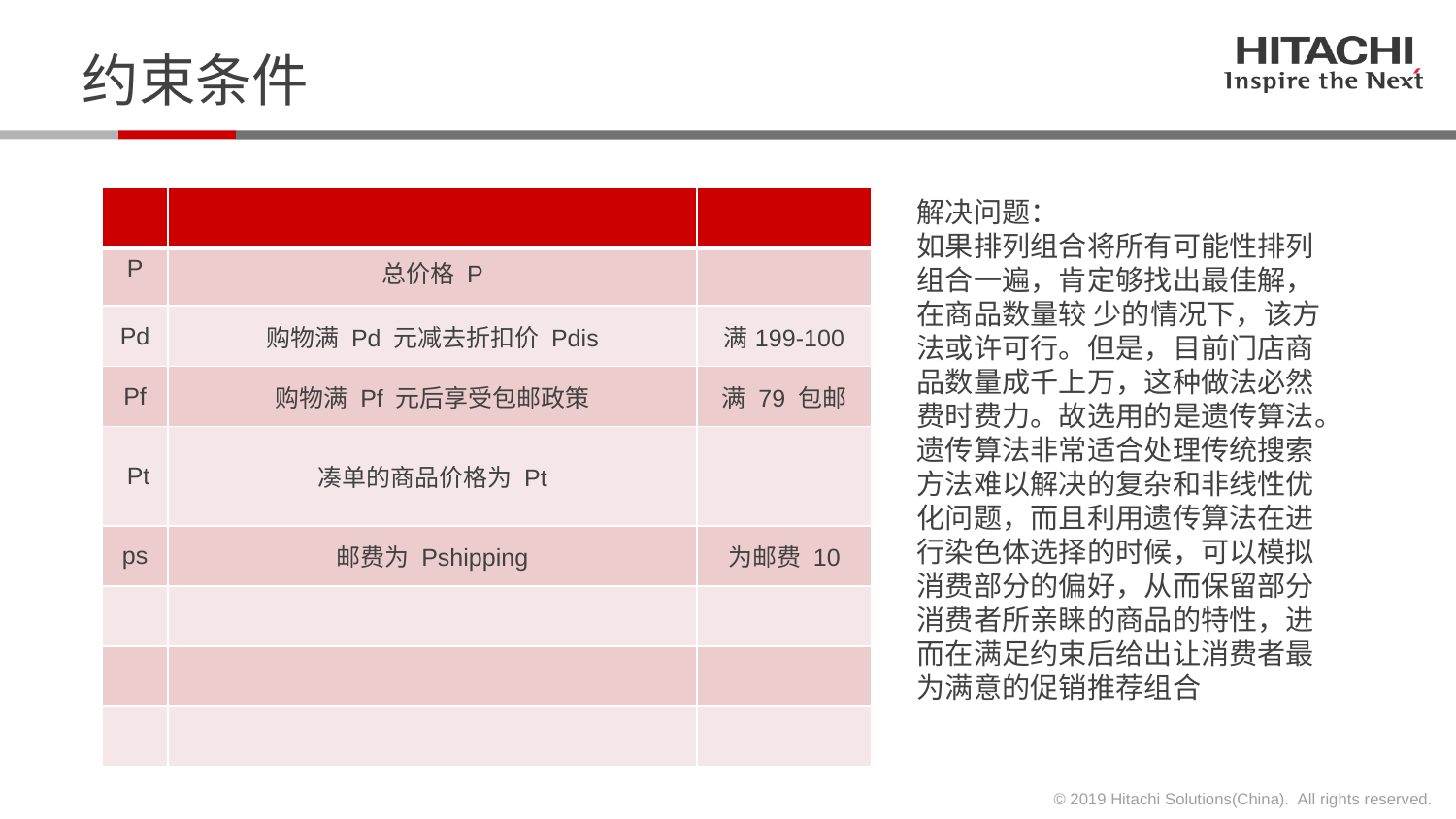

约束条件
|  |  |  |
| --- | --- | --- |
| P | 总价格 P |  |
| Pd | 购物满 Pd 元减去折扣价 Pdis | 满199-100 |
| Pf | 购物满 Pf 元后享受包邮政策 | 满 79 包邮 |
| Pt | 凑单的商品价格为 Pt |  |
| ps | 邮费为 Pshipping | 为邮费 10 |
|  |  |  |
|  |  |  |
|  |  |  |
解决问题：
如果排列组合将所有可能性排列组合一遍，肯定够找出最佳解，在商品数量较 少的情况下，该方法或许可行。但是，目前门店商品数量成千上万，这种做法必然费时费力。故选用的是遗传算法。遗传算法非常适合处理传统搜索方法难以解决的复杂和非线性优化问题，而且利用遗传算法在进行染色体选择的时候，可以模拟消费部分的偏好，从而保留部分消费者所亲睐的商品的特性，进而在满足约束后给出让消费者最为满意的促销推荐组合